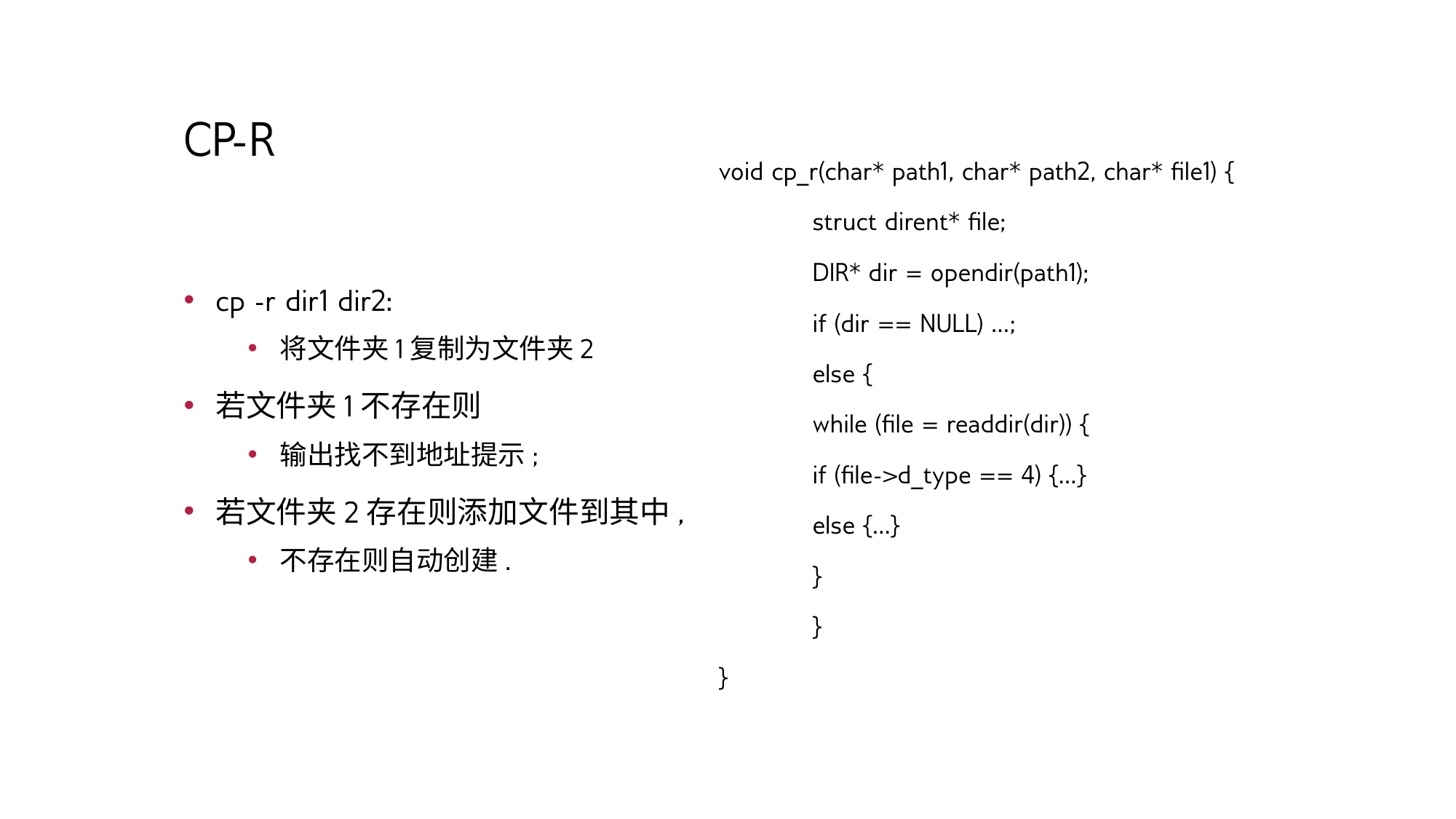

# CP-R
void cp_r(char* path1, char* path2, char* file1) {
	struct dirent* file;
	DIR* dir = opendir(path1);
	if (dir == NULL) …;
	else {
		while (file = readdir(dir)) {
			if (file->d_type == 4) {…}
			else {…}
		}
	}
}
cp -r dir1 dir2:
将文件夹1复制为文件夹2
若文件夹1不存在则
输出找不到地址提示;
若文件夹2存在则添加文件到其中,
不存在则自动创建.